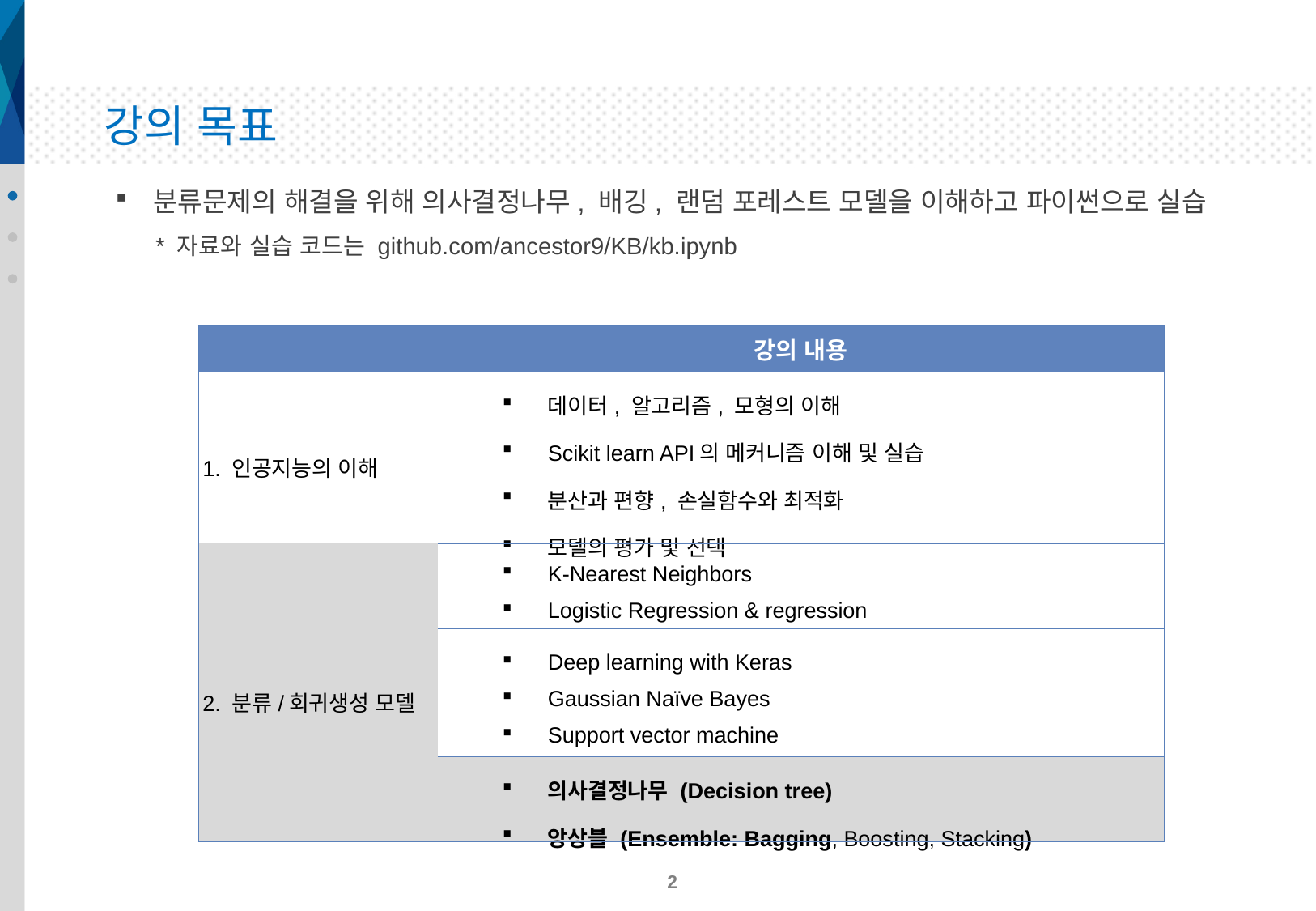

# 강의 목표
분류문제의 해결을 위해 의사결정나무, 배깅, 랜덤 포레스트 모델을 이해하고 파이썬으로 실습
      * 자료와 실습 코드는 github.com/ancestor9/KB/kb.ipynb

|  | 강의 내용 |
| --- | --- |
| 1. 인공지능의 이해 | 데이터, 알고리즘, 모형의 이해 Scikit learn API의 메커니즘 이해 및 실습 분산과 편향, 손실함수와 최적화 모델의 평가 및 선택 |
| 2. 분류/회귀생성 모델 | K-Nearest Neighbors Logistic Regression & regression |
|  | Deep learning with Keras Gaussian Naïve Bayes Support vector machine |
|  | 의사결정나무 (Decision tree) 앙상블 (Ensemble: Bagging, Boosting, Stacking) |